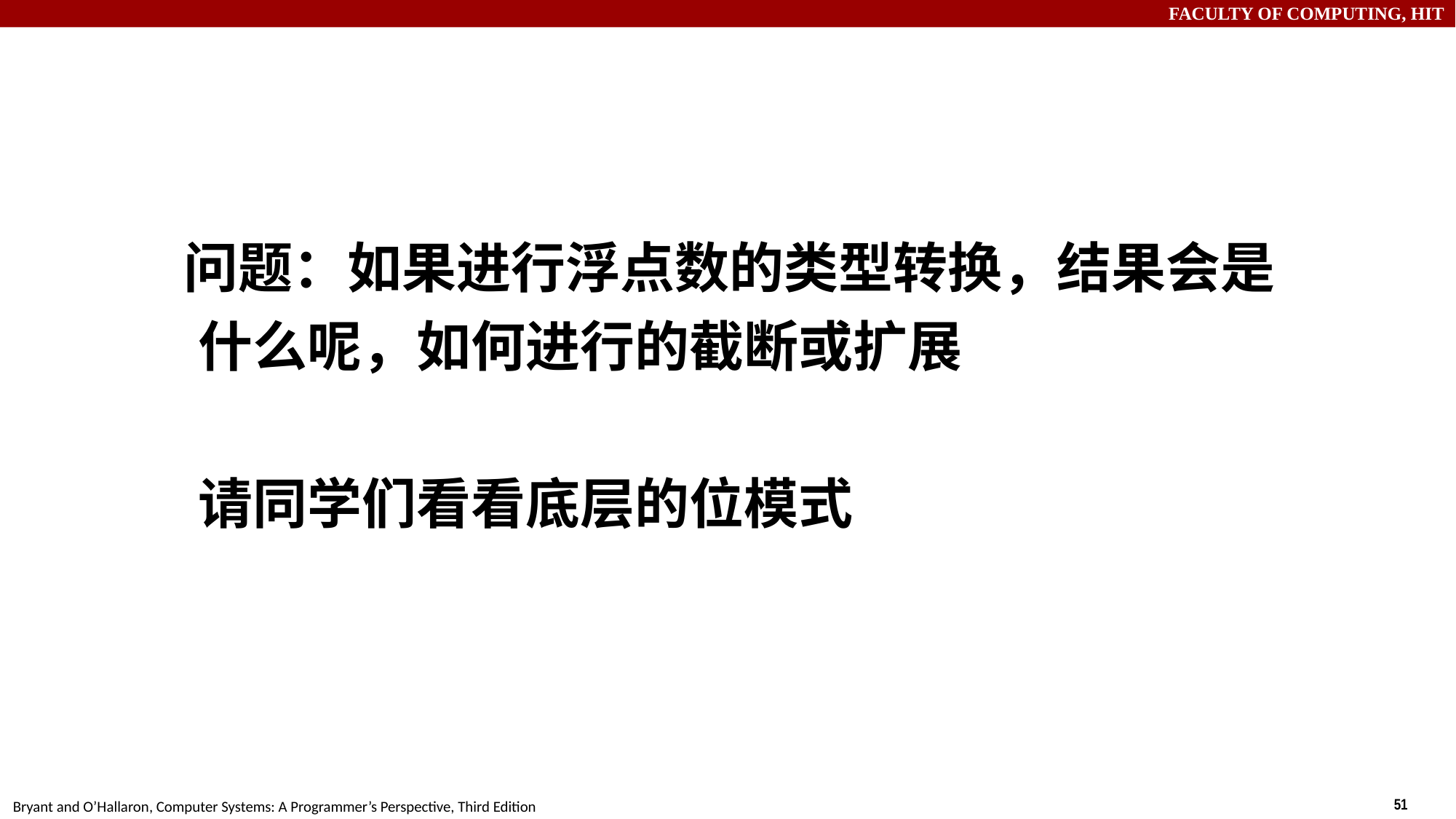

# 问题：如果进行浮点数的类型转换，结果会是什么呢，如何进行的截断或扩展 请同学们看看底层的位模式